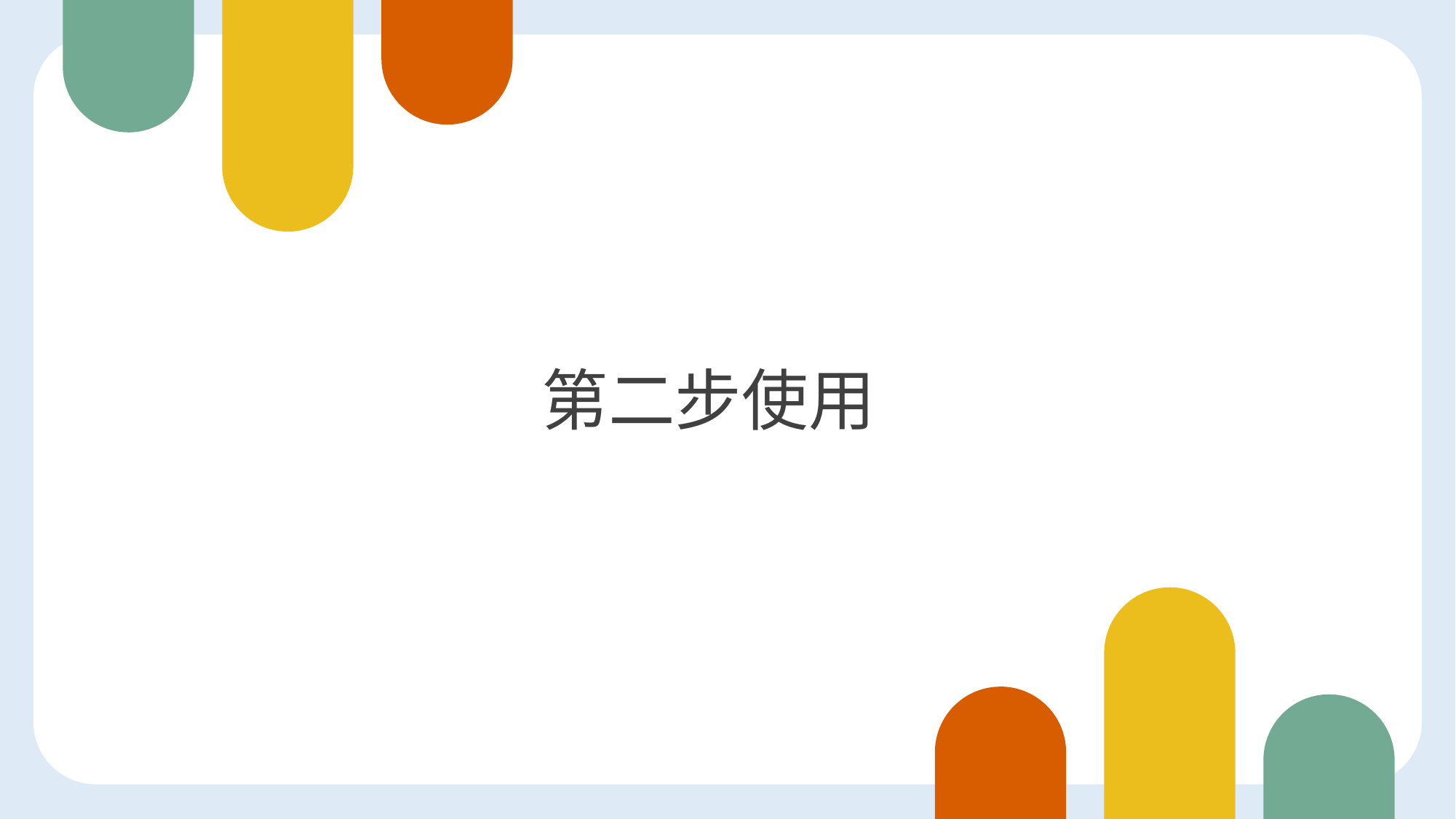

01
第二步使用
课程导入
Lorem ipsum dolor sit amet, consectetuer adipiscing elit.